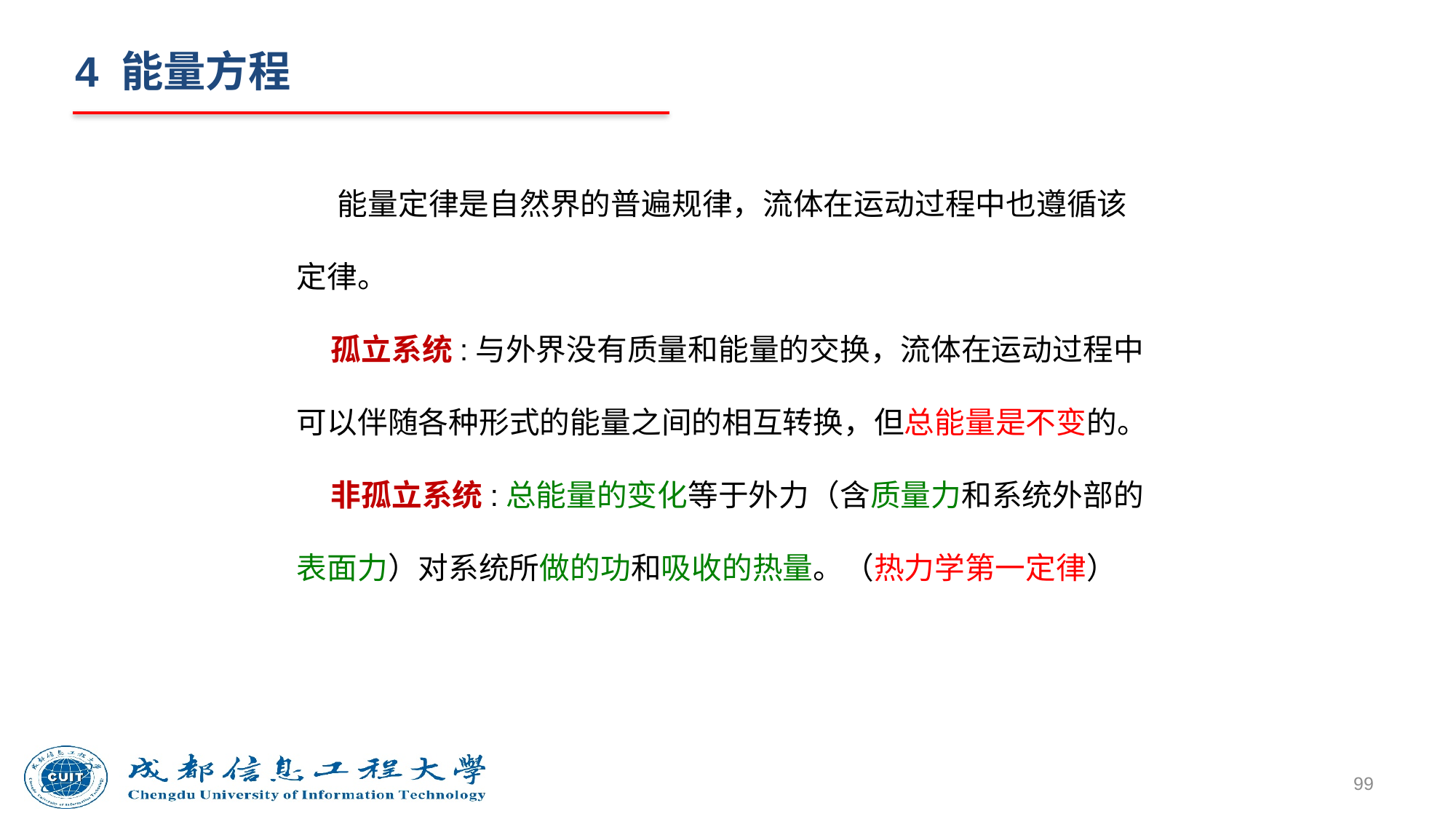

4 能量方程
     能量定律是自然界的普遍规律，流体在运动过程中也遵循该定律。
    孤立系统:与外界没有质量和能量的交换，流体在运动过程中可以伴随各种形式的能量之间的相互转换，但总能量是不变的。
    非孤立系统:总能量的变化等于外力（含质量力和系统外部的表面力）对系统所做的功和吸收的热量。（热力学第一定律）
99